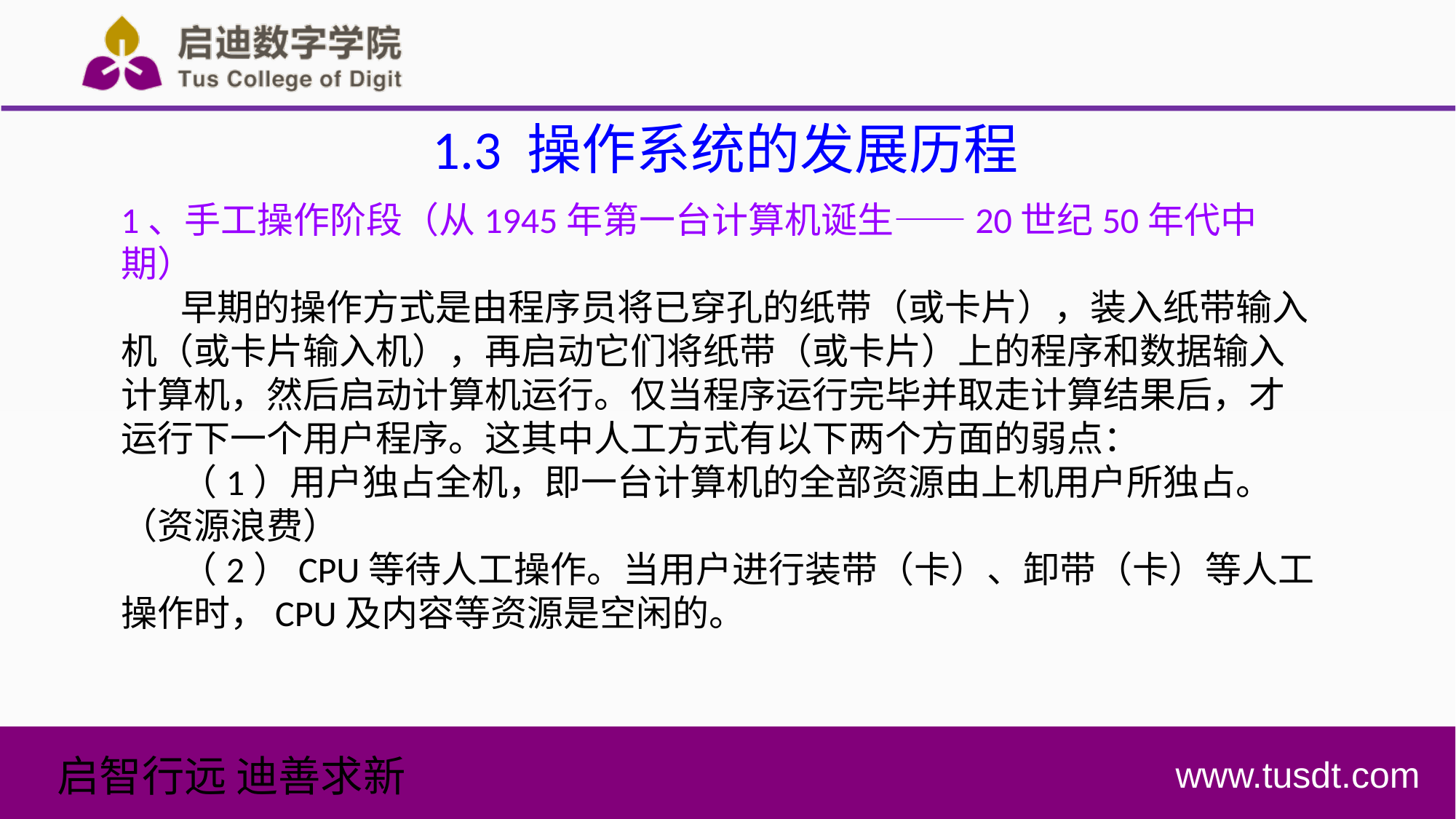

1.3 操作系统的发展历程
1、手工操作阶段（从1945年第一台计算机诞生——20世纪50年代中期）
早期的操作方式是由程序员将已穿孔的纸带（或卡片），装入纸带输入机（或卡片输入机），再启动它们将纸带（或卡片）上的程序和数据输入计算机，然后启动计算机运行。仅当程序运行完毕并取走计算结果后，才运行下一个用户程序。这其中人工方式有以下两个方面的弱点：
（1）用户独占全机，即一台计算机的全部资源由上机用户所独占。（资源浪费）
（2）CPU等待人工操作。当用户进行装带（卡）、卸带（卡）等人工操作时，CPU及内容等资源是空闲的。